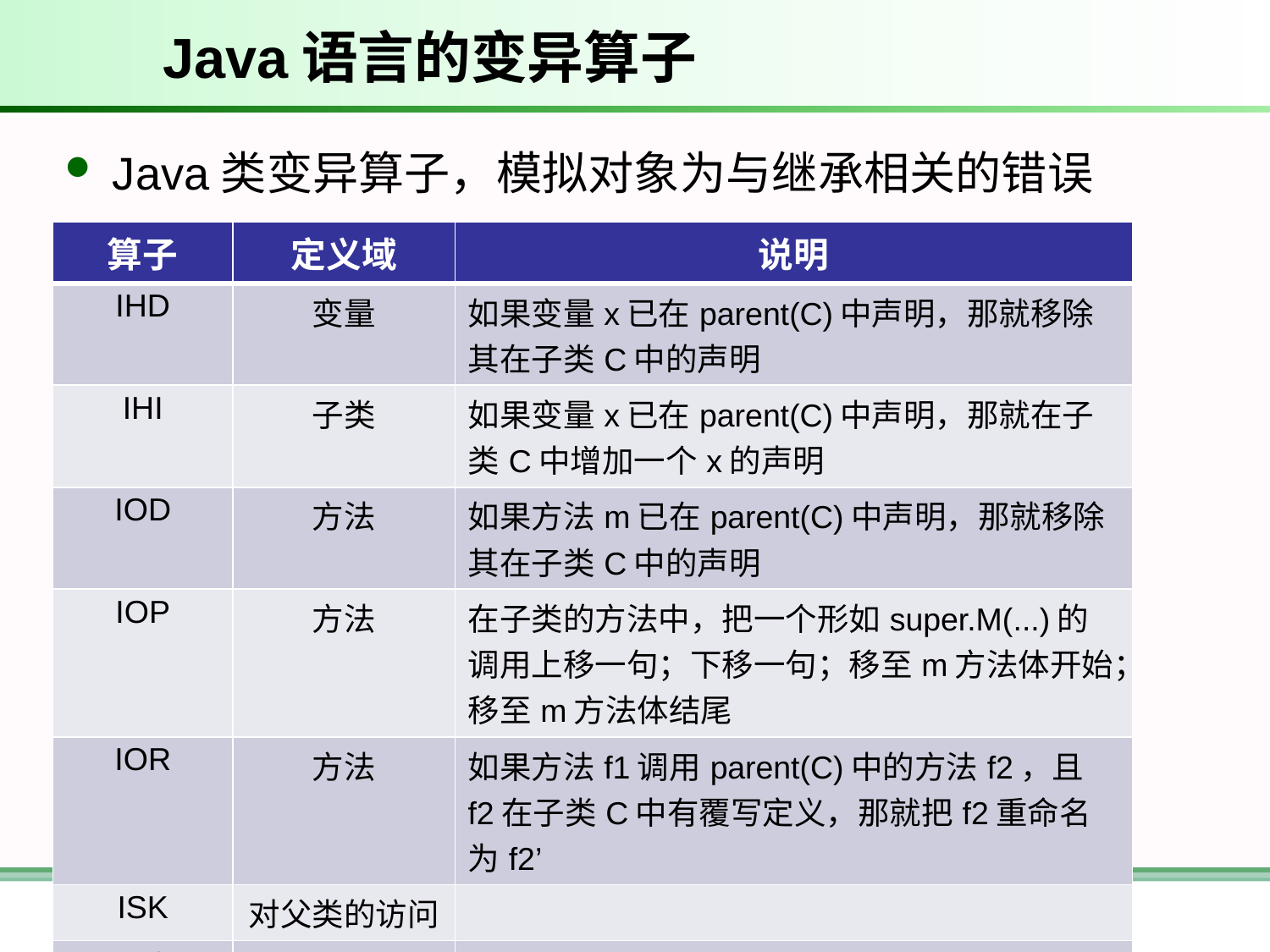

# Java语言的变异算子
Java类变异算子，模拟对象为与继承相关的错误
| 算子 | 定义域 | 说明 |
| --- | --- | --- |
| IHD | 变量 | 如果变量x已在parent(C)中声明，那就移除其在子类C中的声明 |
| IHI | 子类 | 如果变量x已在parent(C)中声明，那就在子类C中增加一个x的声明 |
| IOD | 方法 | 如果方法m已在parent(C)中声明，那就移除其在子类C中的声明 |
| IOP | 方法 | 在子类的方法中，把一个形如super.M(...)的调用上移一句；下移一句；移至m方法体开始；移至m方法体结尾 |
| IOR | 方法 | 如果方法f1调用parent(C)中的方法f2，且f2在子类C中有覆写定义，那就把f2重命名为f2’ |
| ISK | 对父类的访问 |  |
| IPC | Super调用 | 删除子类C构造函数中的super关键字 |
53